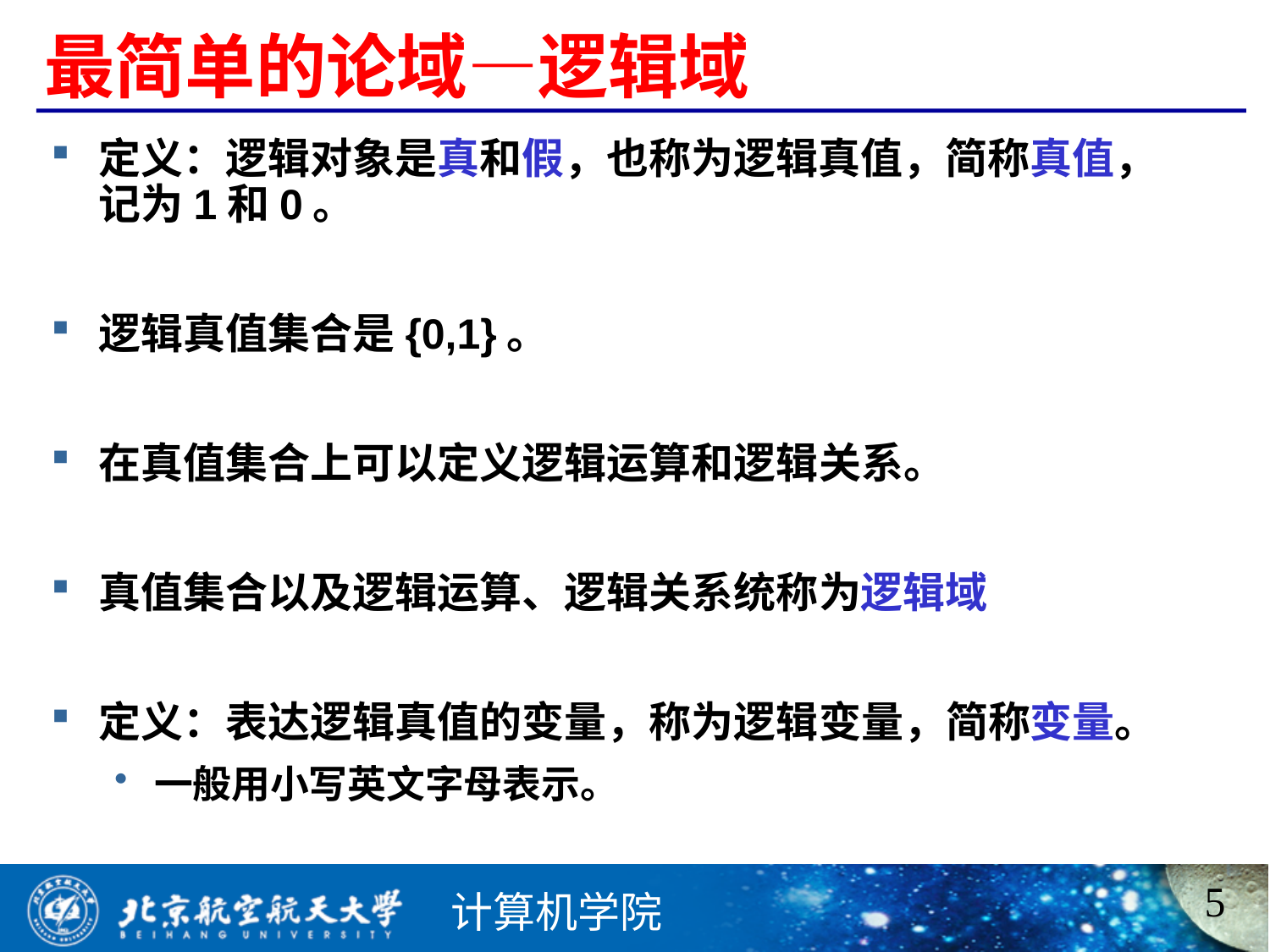

# 最简单的论域—逻辑域
定义：逻辑对象是真和假，也称为逻辑真值，简称真值，记为1和0。

逻辑真值集合是{0,1}。

在真值集合上可以定义逻辑运算和逻辑关系。

真值集合以及逻辑运算、逻辑关系统称为逻辑域

定义：表达逻辑真值的变量，称为逻辑变量，简称变量。
一般用小写英文字母表示。